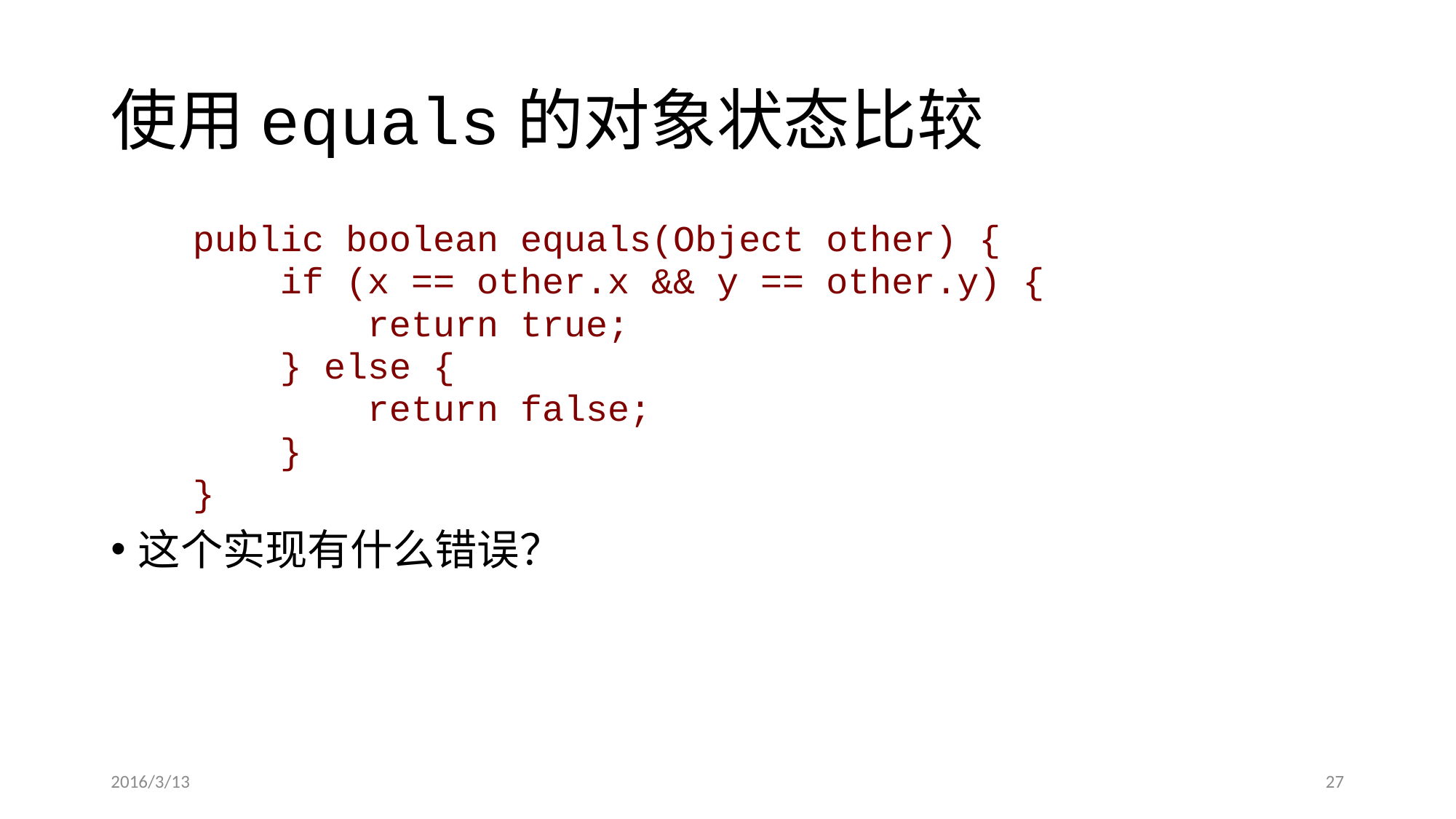

# 使用equals的对象状态比较
	public boolean equals(Object other) {
	    if (x == other.x && y == other.y) {
	        return true;
	    } else {
	        return false;
	    }
	}
这个实现有什么错误？
2016/3/13
27